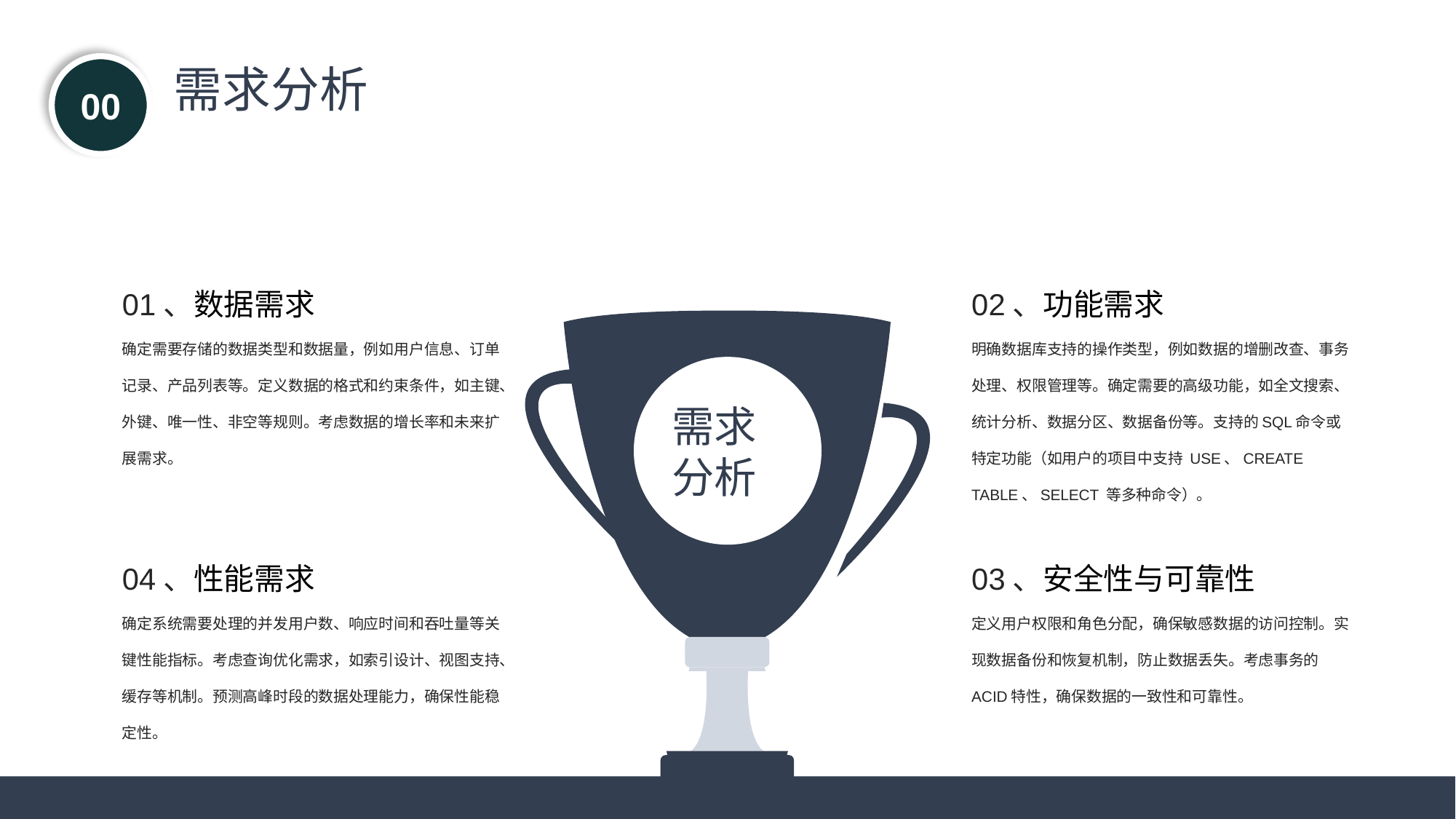

需求分析
00
01、数据需求
确定需要存储的数据类型和数据量，例如用户信息、订单记录、产品列表等。定义数据的格式和约束条件，如主键、外键、唯一性、非空等规则。考虑数据的增长率和未来扩展需求。
02、功能需求
明确数据库支持的操作类型，例如数据的增删改查、事务处理、权限管理等。确定需要的高级功能，如全文搜索、统计分析、数据分区、数据备份等。支持的SQL命令或特定功能（如用户的项目中支持 USE、CREATE TABLE、SELECT 等多种命令）。

需求分析

04、性能需求
确定系统需要处理的并发用户数、响应时间和吞吐量等关键性能指标。考虑查询优化需求，如索引设计、视图支持、缓存等机制。预测高峰时段的数据处理能力，确保性能稳定性。
03、安全性与可靠性
定义用户权限和角色分配，确保敏感数据的访问控制。实现数据备份和恢复机制，防止数据丢失。考虑事务的ACID特性，确保数据的一致性和可靠性。